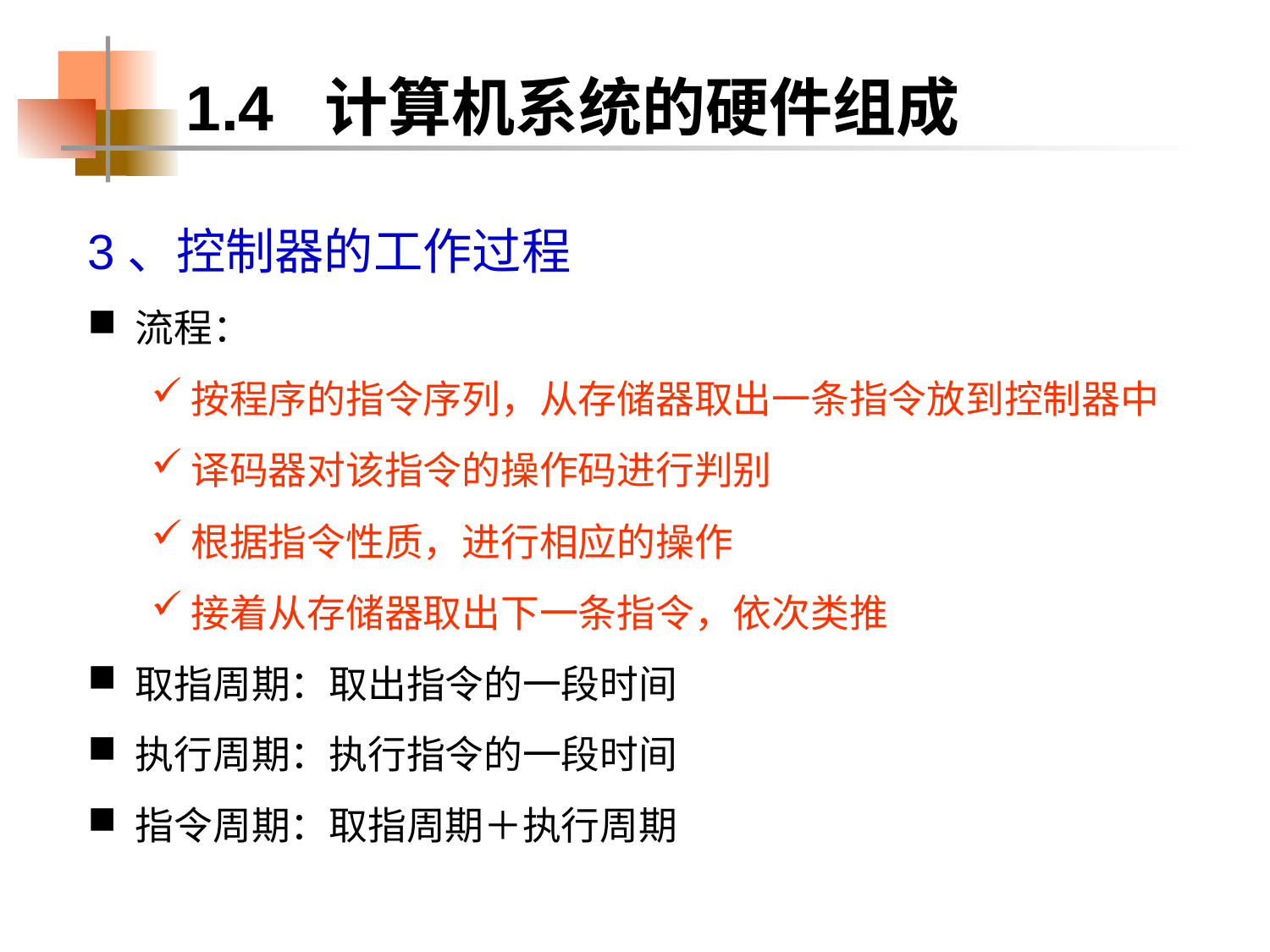

1.4  计算机系统的硬件组成
3、控制器的工作过程
流程：
按程序的指令序列，从存储器取出一条指令放到控制器中
译码器对该指令的操作码进行判别
根据指令性质，进行相应的操作
接着从存储器取出下一条指令，依次类推
取指周期：取出指令的一段时间
执行周期：执行指令的一段时间
指令周期：取指周期＋执行周期